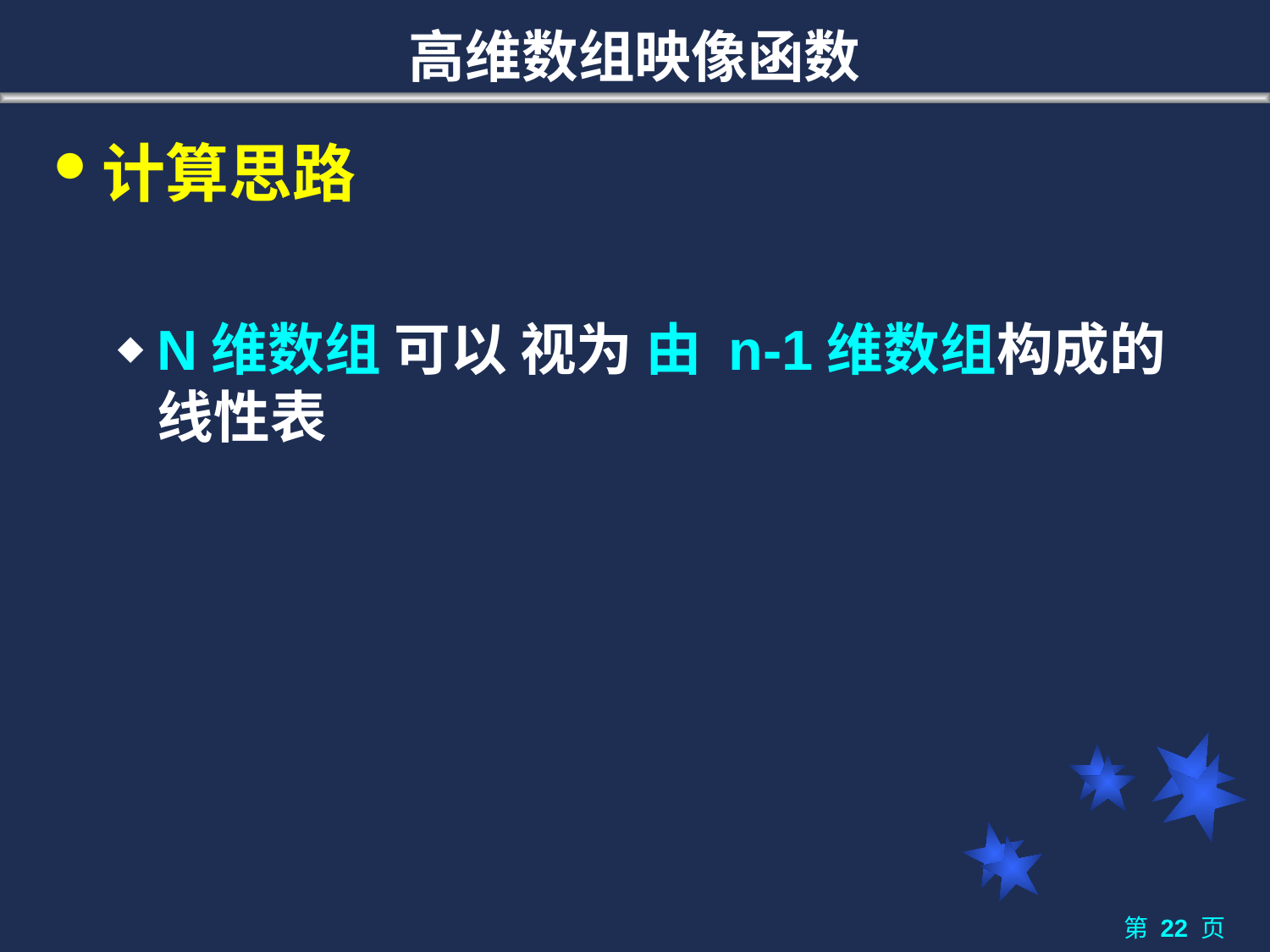

# 高维数组映像函数
计算思路

N维数组 可以 视为 由 n-1维数组构成的线性表

第 22 页